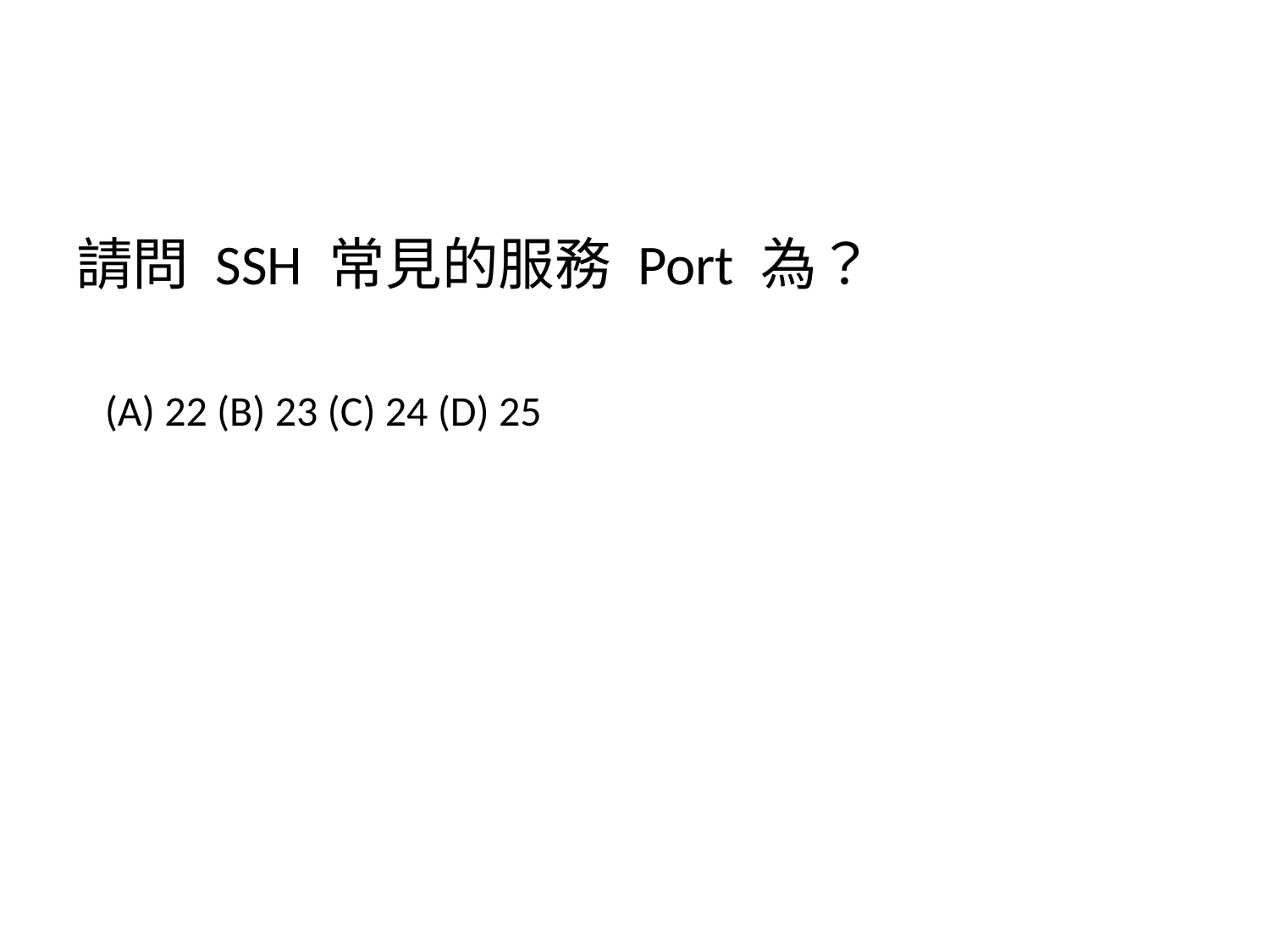

請問 SSH 常見的服務 Port 為？

   (A) 22 (B) 23 (C) 24 (D) 25